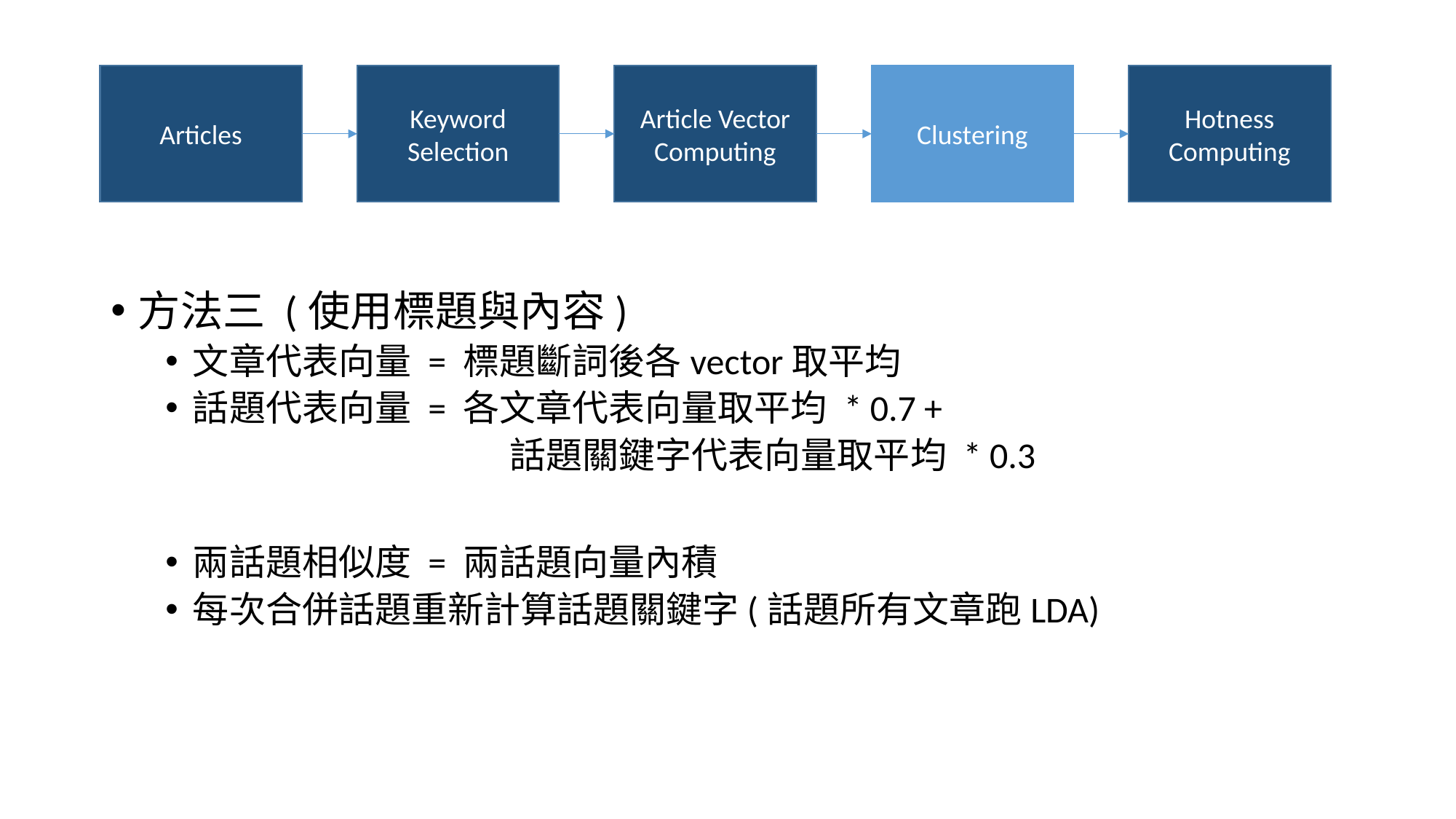

#
Keyword
Selection
Article Vector
Computing
Clustering
Hotness Computing
Articles

方法三 (使用標題與內容)
文章代表向量 = 標題斷詞後各vector取平均
話題代表向量 = 各文章代表向量取平均 * 0.7 +
			 話題關鍵字代表向量取平均 * 0.3

兩話題相似度 = 兩話題向量內積
每次合併話題重新計算話題關鍵字(話題所有文章跑LDA)